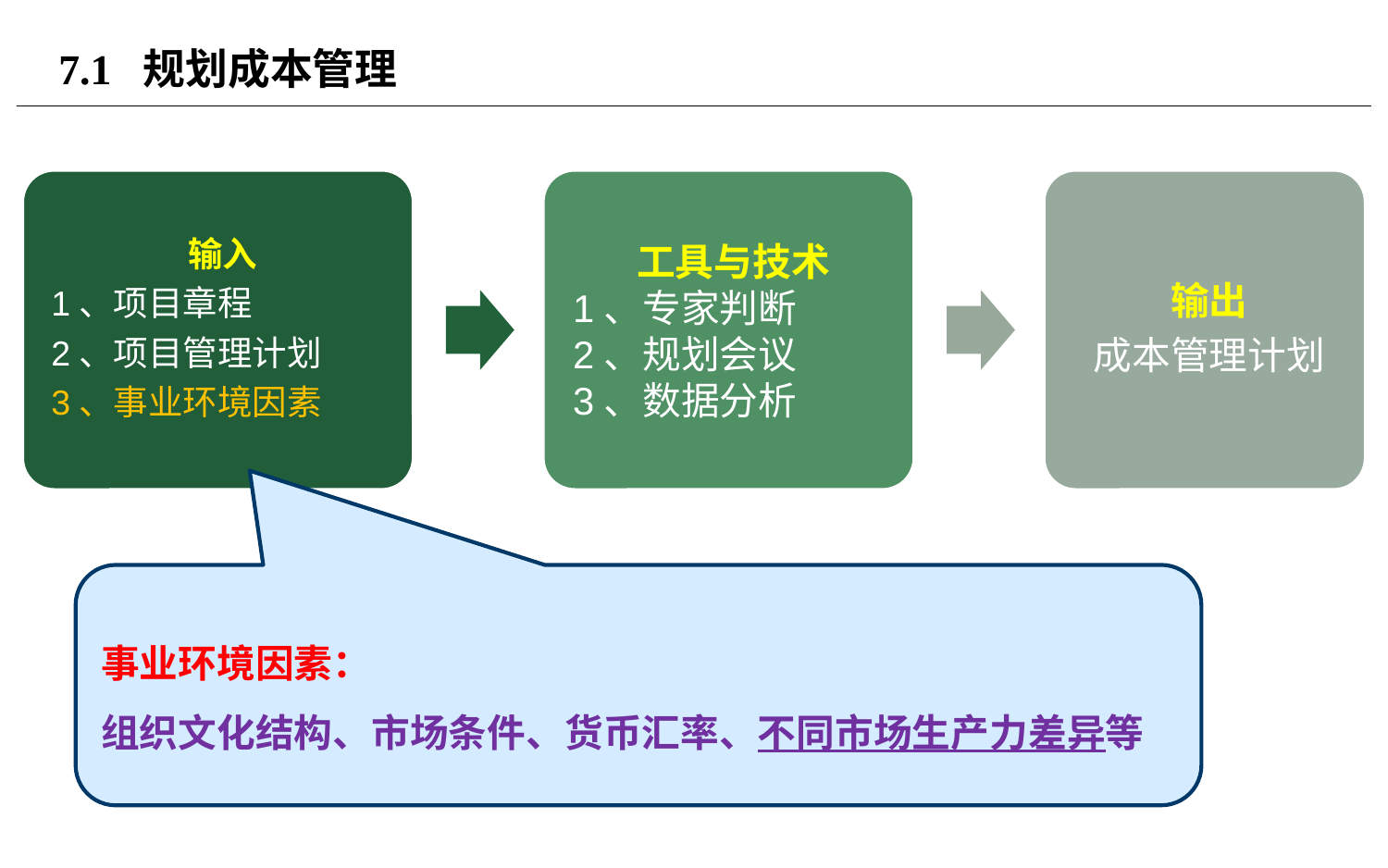

# 7.1  规划成本管理
输入
1、项目章程
2、项目管理计划
3、事业环境因素

工具与技术
1、专家判断
2、规划会议
3、数据分析

输出
成本管理计划

事业环境因素：
组织文化结构、市场条件、货币汇率、不同市场生产力差异等